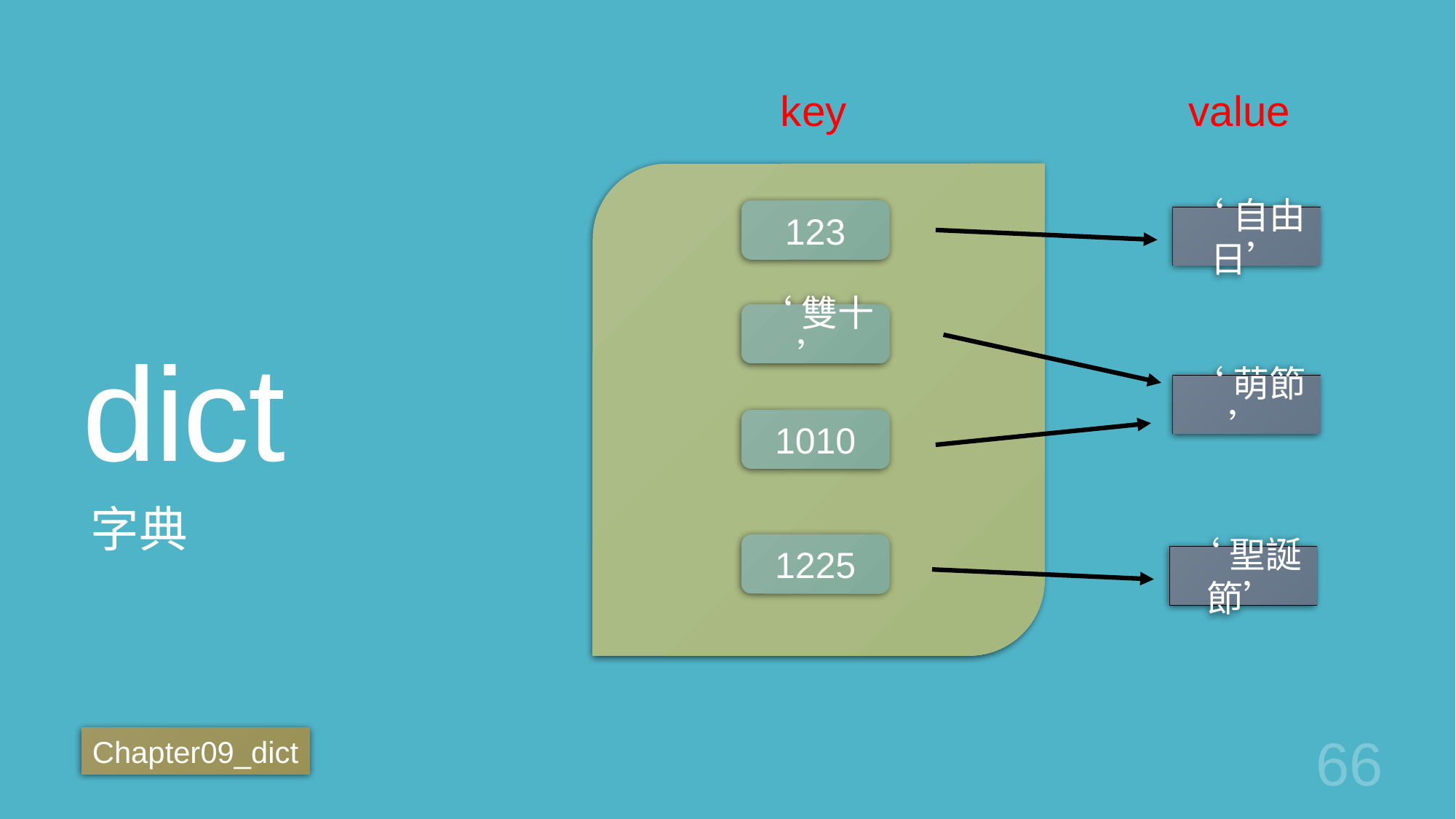

key
value
# dict

123
‘自由日’
‘雙十’
‘萌節’
1010
字典
1225
‘聖誕節’
66
Chapter09_dict